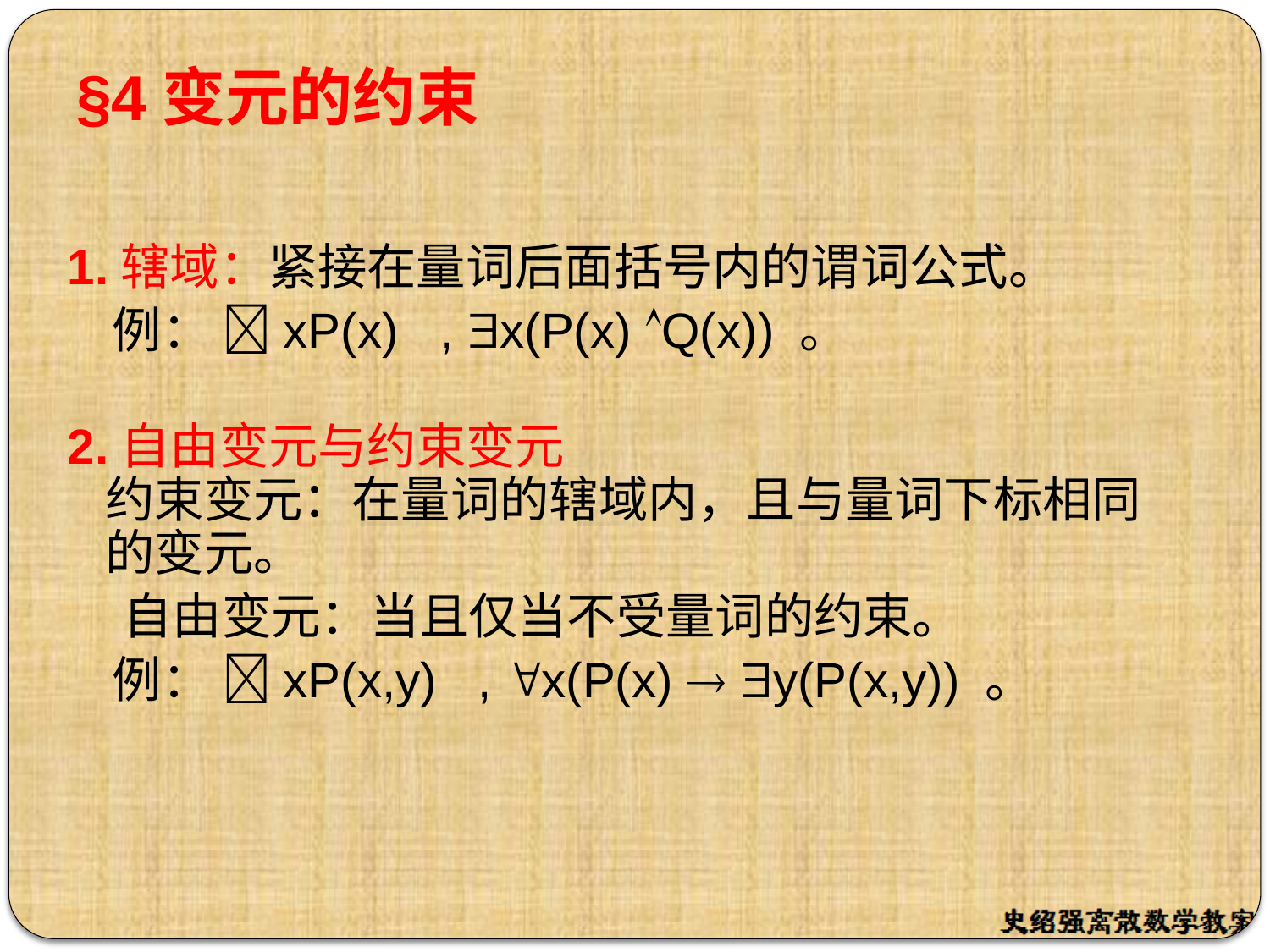

# §4变元的约束

1.辖域：紧接在量词后面括号内的谓词公式。
   例： ∀xP(x)   , ∃x(P(x) ∧Q(x)) 。
2.自由变元与约束变元
约束变元：在量词的辖域内，且与量词下标相同的变元。
    自由变元：当且仅当不受量词的约束。
   例： ∀xP(x,y)   , ∀x(P(x) → ∃y(P(x,y)) 。